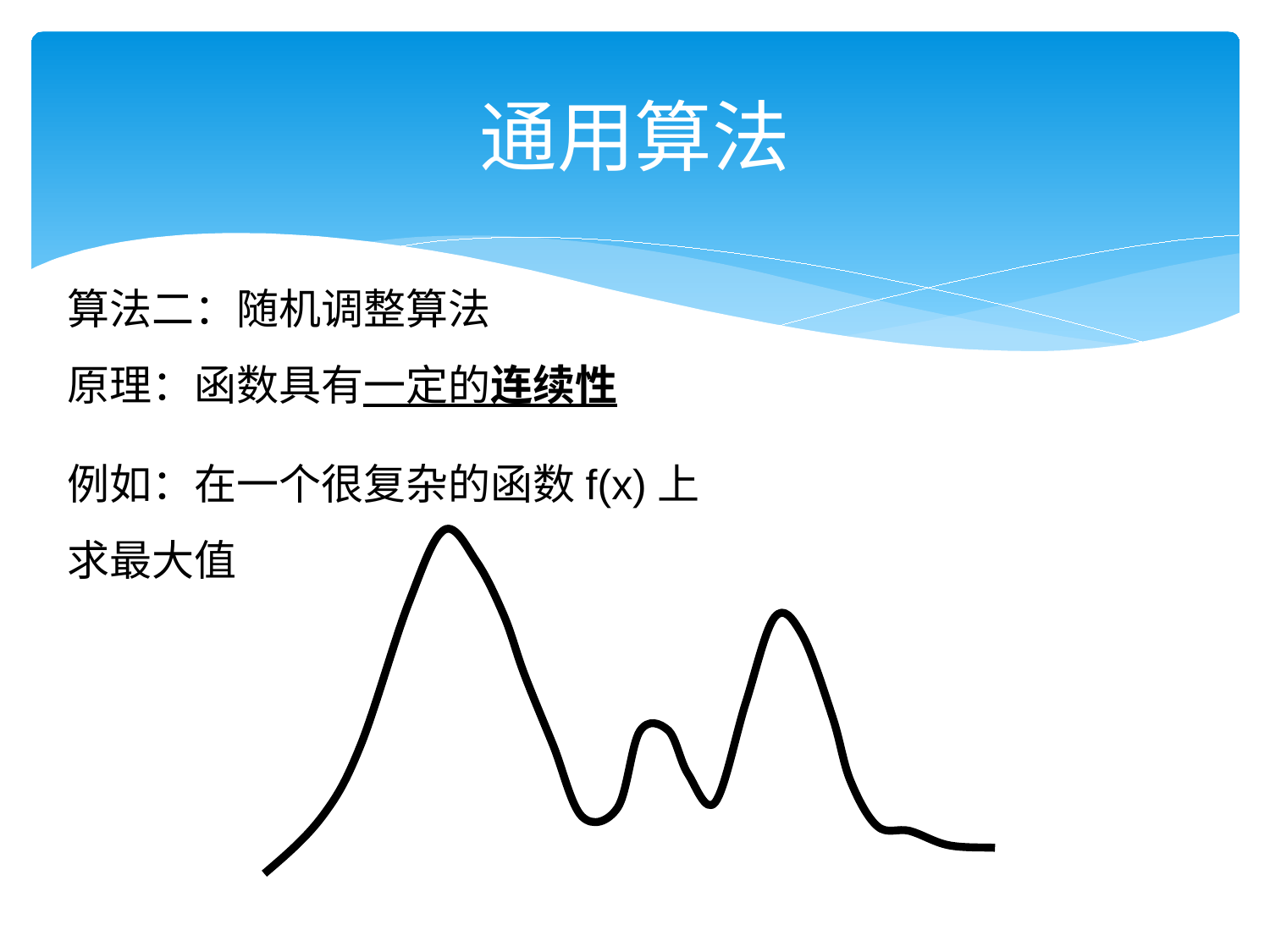

# 通用算法
算法二：随机调整算法
原理：函数具有一定的连续性
例如：在一个很复杂的函数f(x)上求最大值